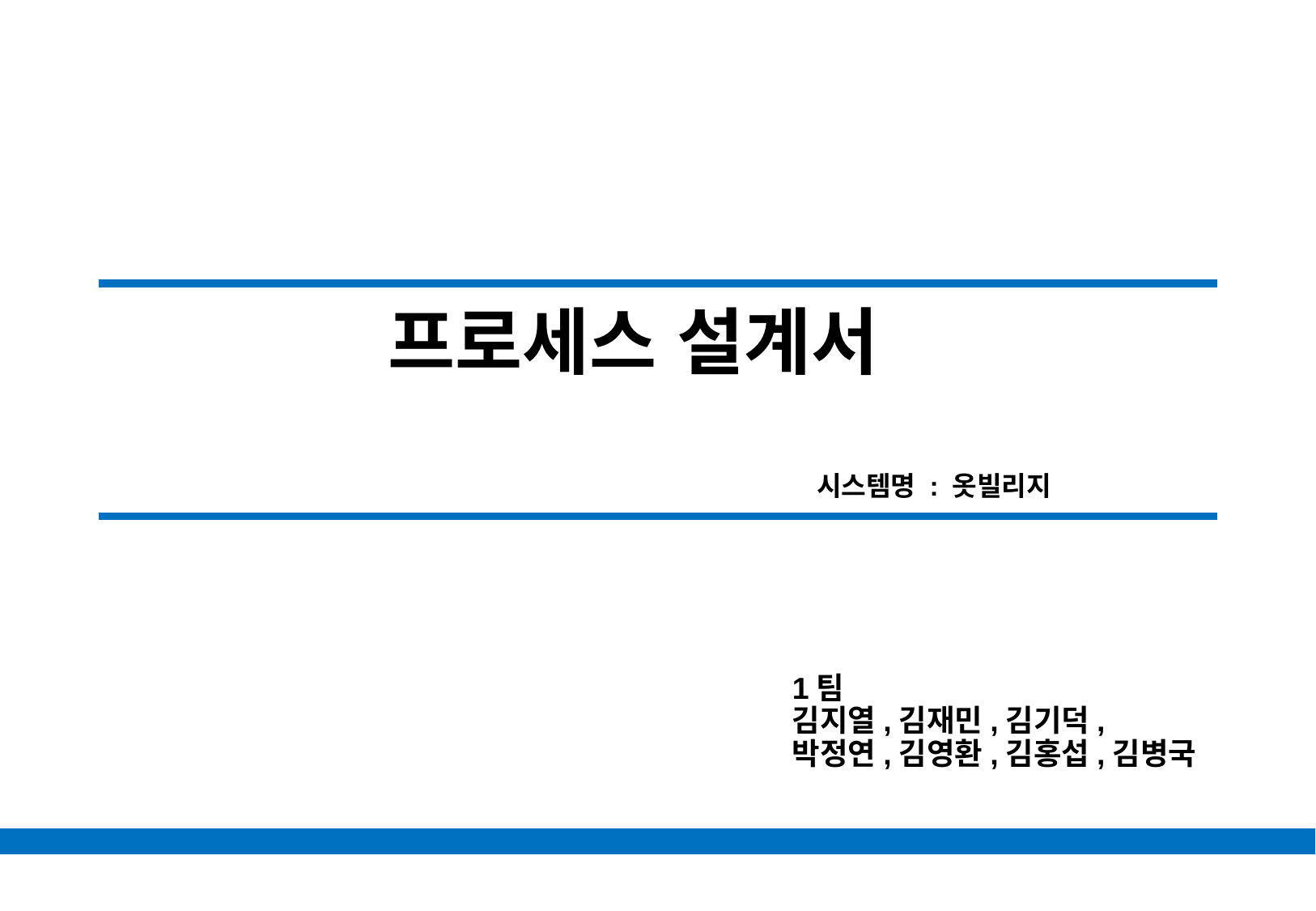

# 프로세스 설계서
시스템명 : 옷빌리지
1팀
김지열,김재민,김기덕,
박정연,김영환,김홍섭,김병국